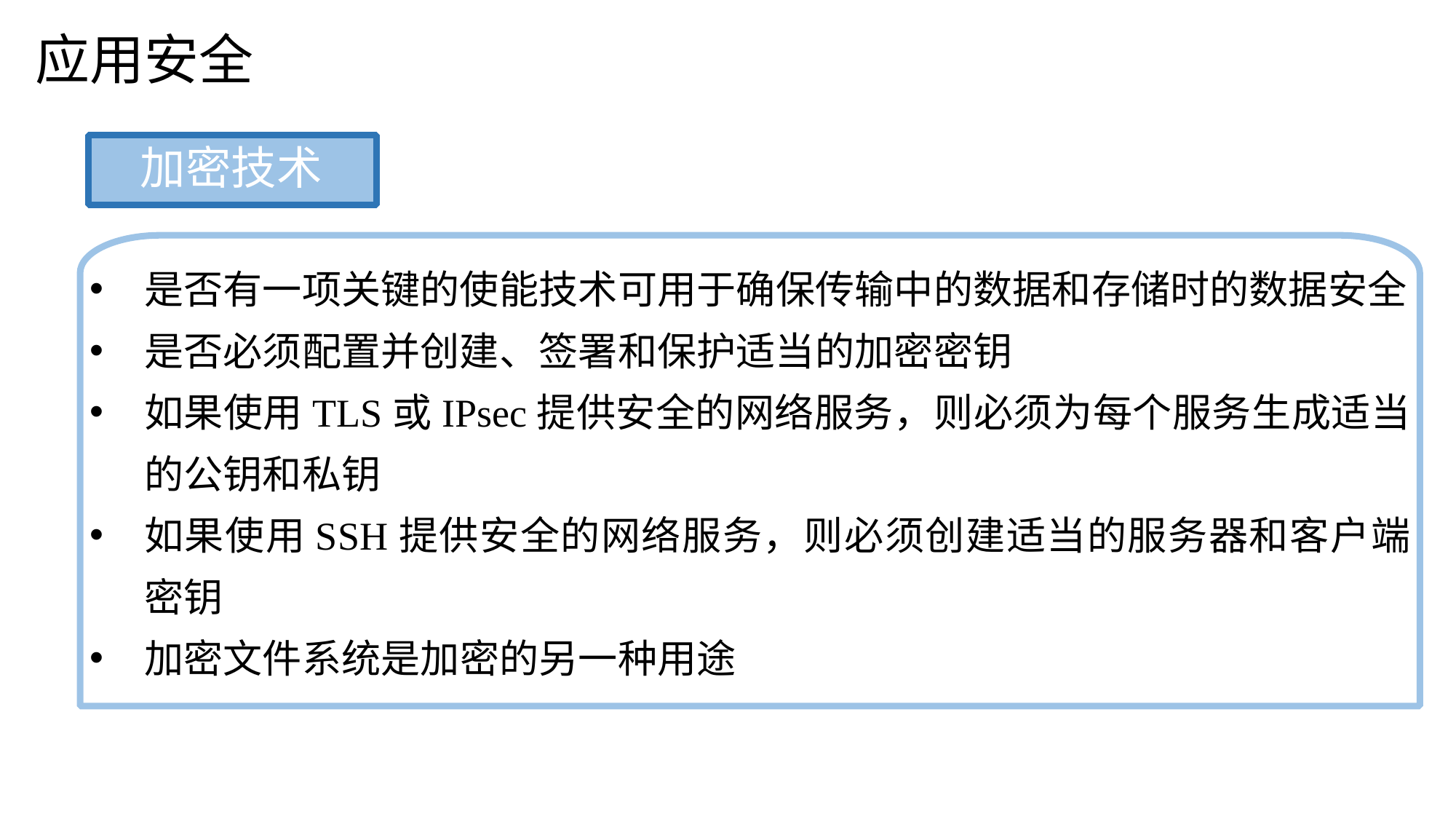

应用安全

加密技术
是否有一项关键的使能技术可用于确保传输中的数据和存储时的数据安全
是否必须配置并创建、签署和保护适当的加密密钥
如果使用TLS或IPsec提供安全的网络服务，则必须为每个服务生成适当的公钥和私钥
如果使用SSH提供安全的网络服务，则必须创建适当的服务器和客户端密钥
加密文件系统是加密的另一种用途